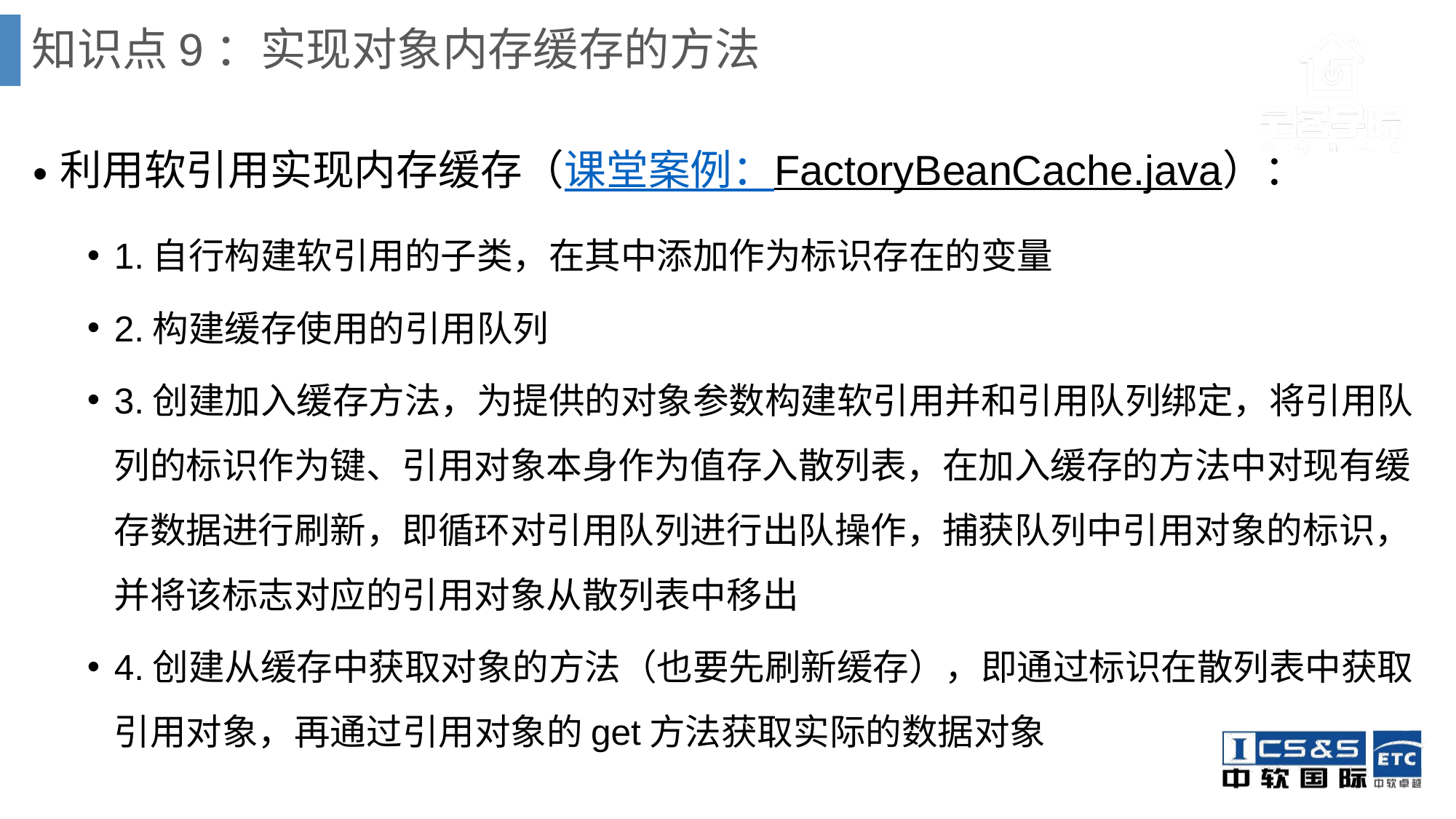

# 知识点9：实现对象内存缓存的方法
利用软引用实现内存缓存（课堂案例：FactoryBeanCache.java）：
1.自行构建软引用的子类，在其中添加作为标识存在的变量
2.构建缓存使用的引用队列
3.创建加入缓存方法，为提供的对象参数构建软引用并和引用队列绑定，将引用队列的标识作为键、引用对象本身作为值存入散列表，在加入缓存的方法中对现有缓存数据进行刷新，即循环对引用队列进行出队操作，捕获队列中引用对象的标识，并将该标志对应的引用对象从散列表中移出
4.创建从缓存中获取对象的方法（也要先刷新缓存），即通过标识在散列表中获取引用对象，再通过引用对象的get方法获取实际的数据对象